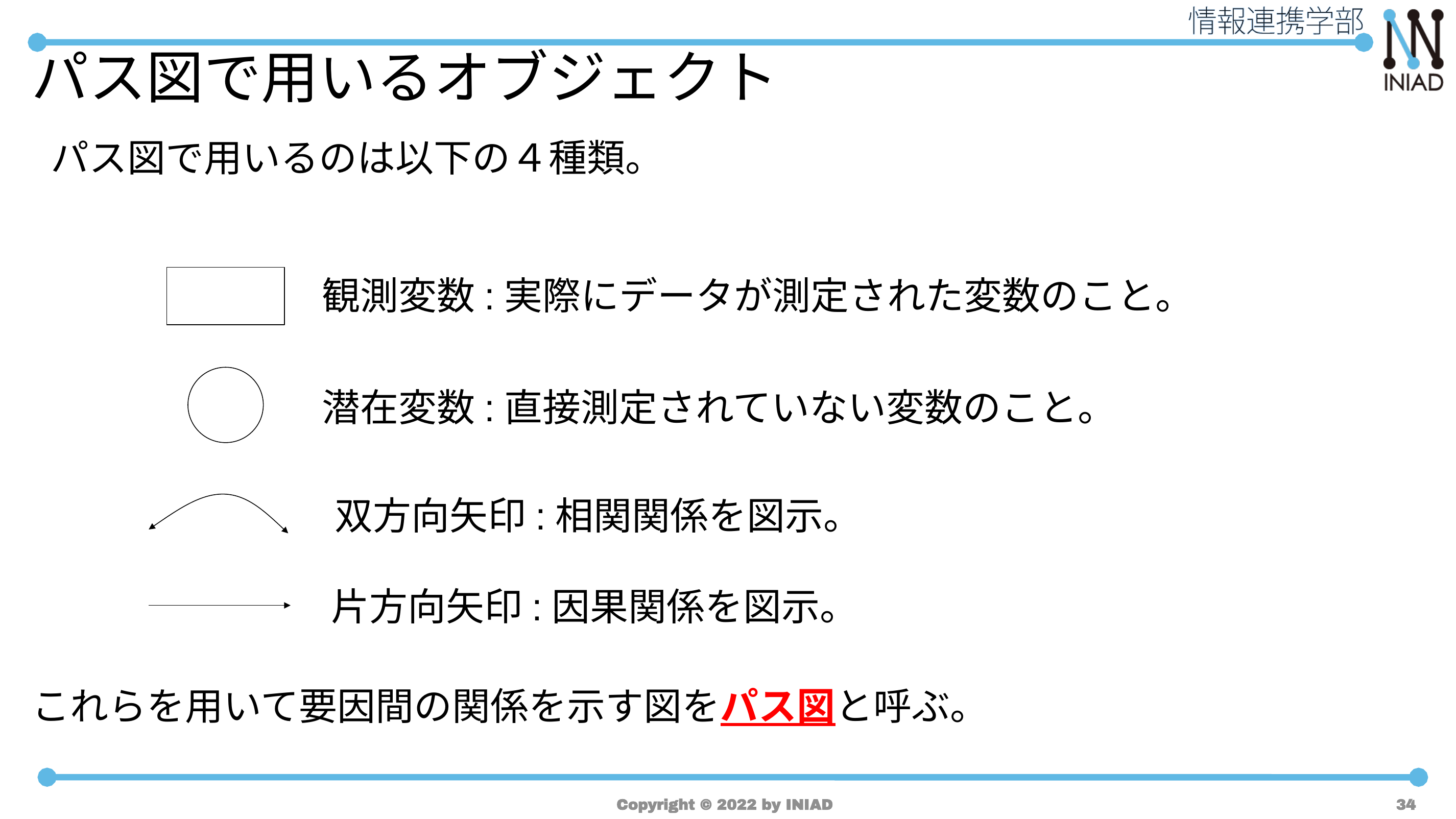

# パス図で用いるオブジェクト
パス図で用いるのは以下の４種類。

観測変数:実際にデータが測定された変数のこと。

潜在変数:直接測定されていない変数のこと。
双方向矢印:相関関係を図示。

片方向矢印:因果関係を図示。
これらを用いて要因間の関係を示す図をパス図と呼ぶ。
Copyright © 2022 by INIAD
34